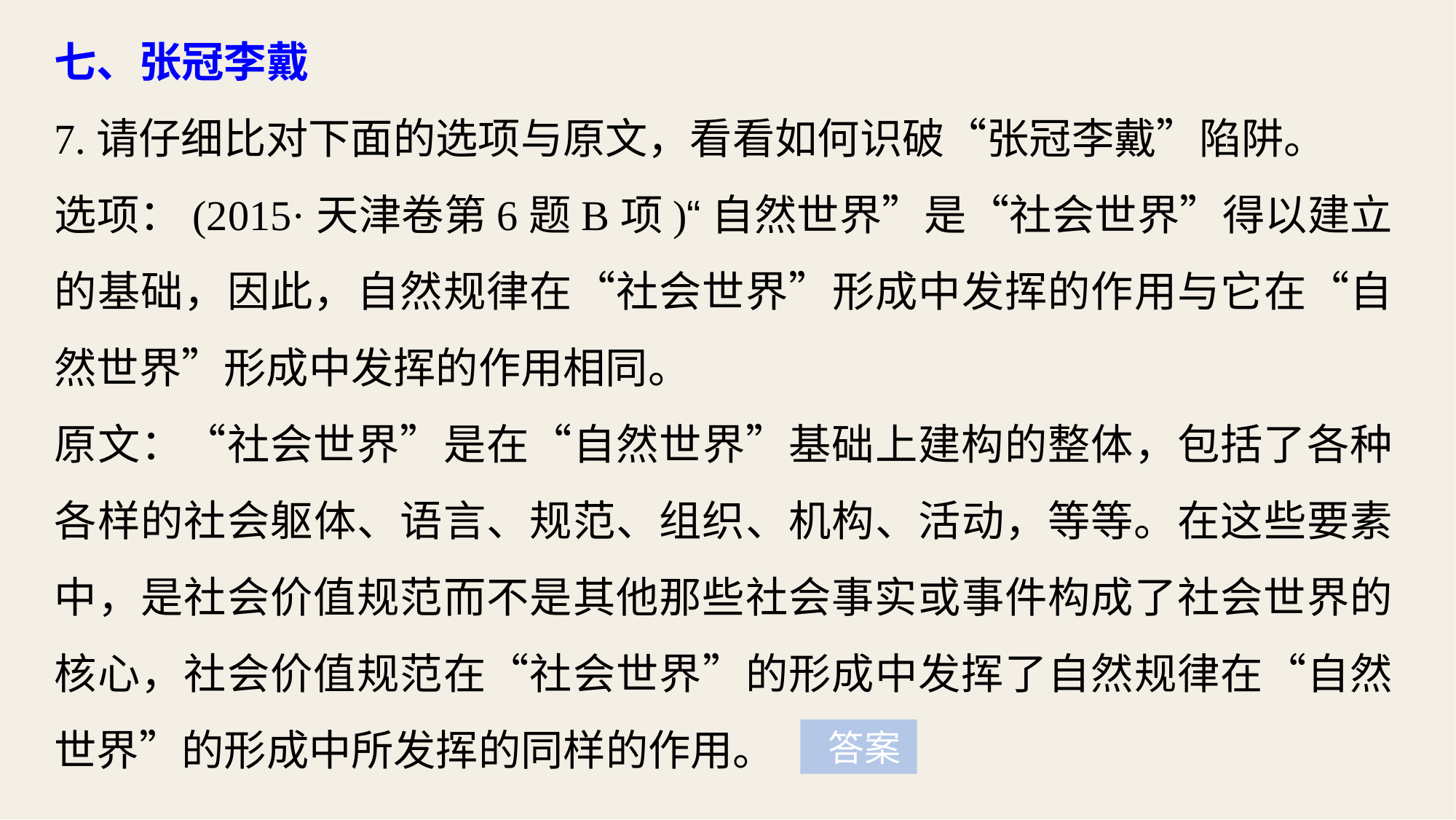

七、张冠李戴
7.请仔细比对下面的选项与原文，看看如何识破“张冠李戴”陷阱。
选项：(2015·天津卷第6题B项)“自然世界”是“社会世界”得以建立的基础，因此，自然规律在“社会世界”形成中发挥的作用与它在“自然世界”形成中发挥的作用相同。
原文：“社会世界”是在“自然世界”基础上建构的整体，包括了各种各样的社会躯体、语言、规范、组织、机构、活动，等等。在这些要素中，是社会价值规范而不是其他那些社会事实或事件构成了社会世界的核心，社会价值规范在“社会世界”的形成中发挥了自然规律在“自然世界”的形成中所发挥的同样的作用。
 答案